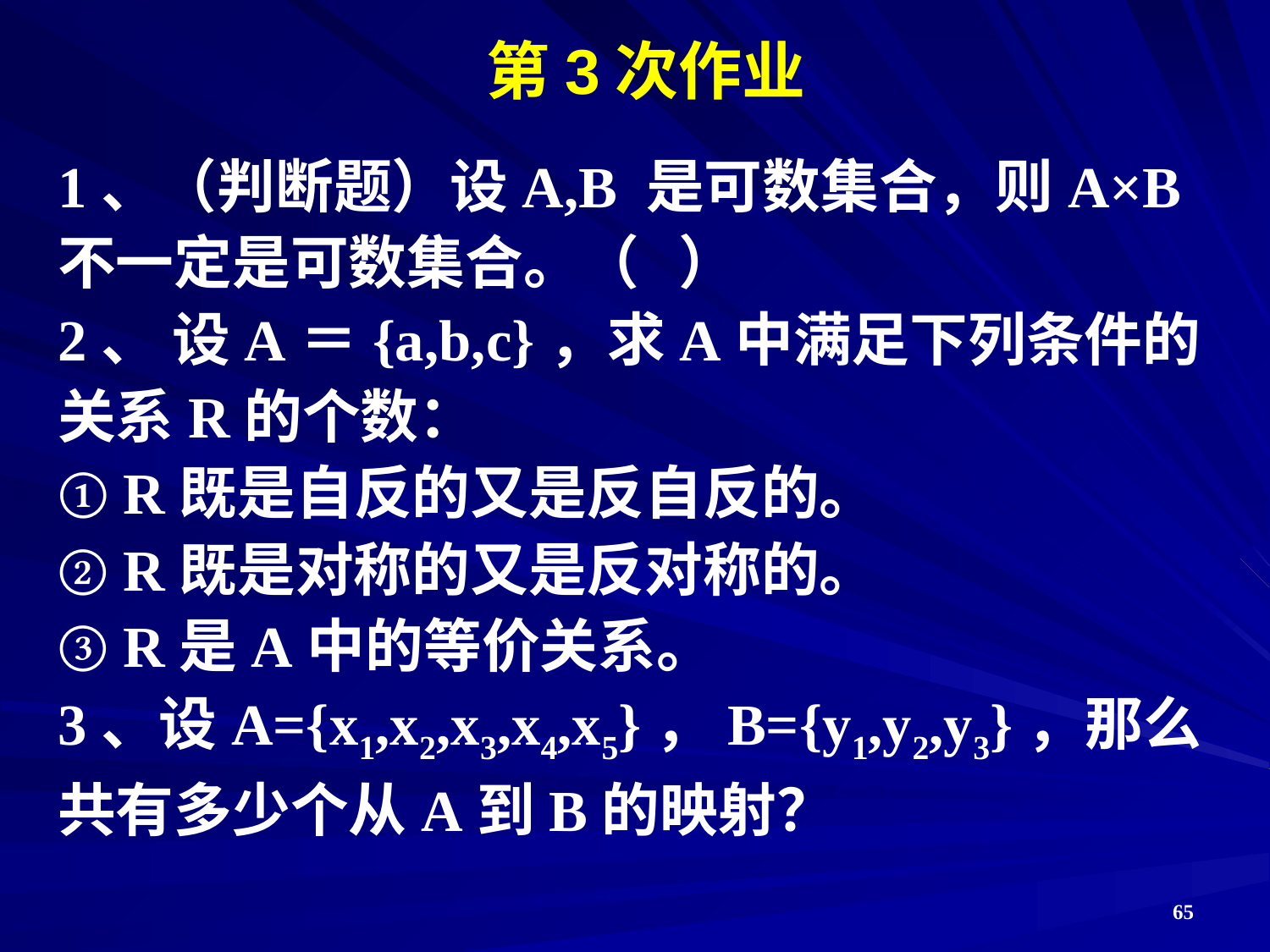

# 第3次作业
1、（判断题）设A,B 是可数集合，则A×B不一定是可数集合。（   ）
2、 设A＝{a,b,c}，求A中满足下列条件的关系R的个数：
① R既是自反的又是反自反的。
② R既是对称的又是反对称的。
③ R是A中的等价关系。
3、设A={x1,x2,x3,x4,x5}，B={y1,y2,y3}，那么共有多少个从A到B的映射？
65